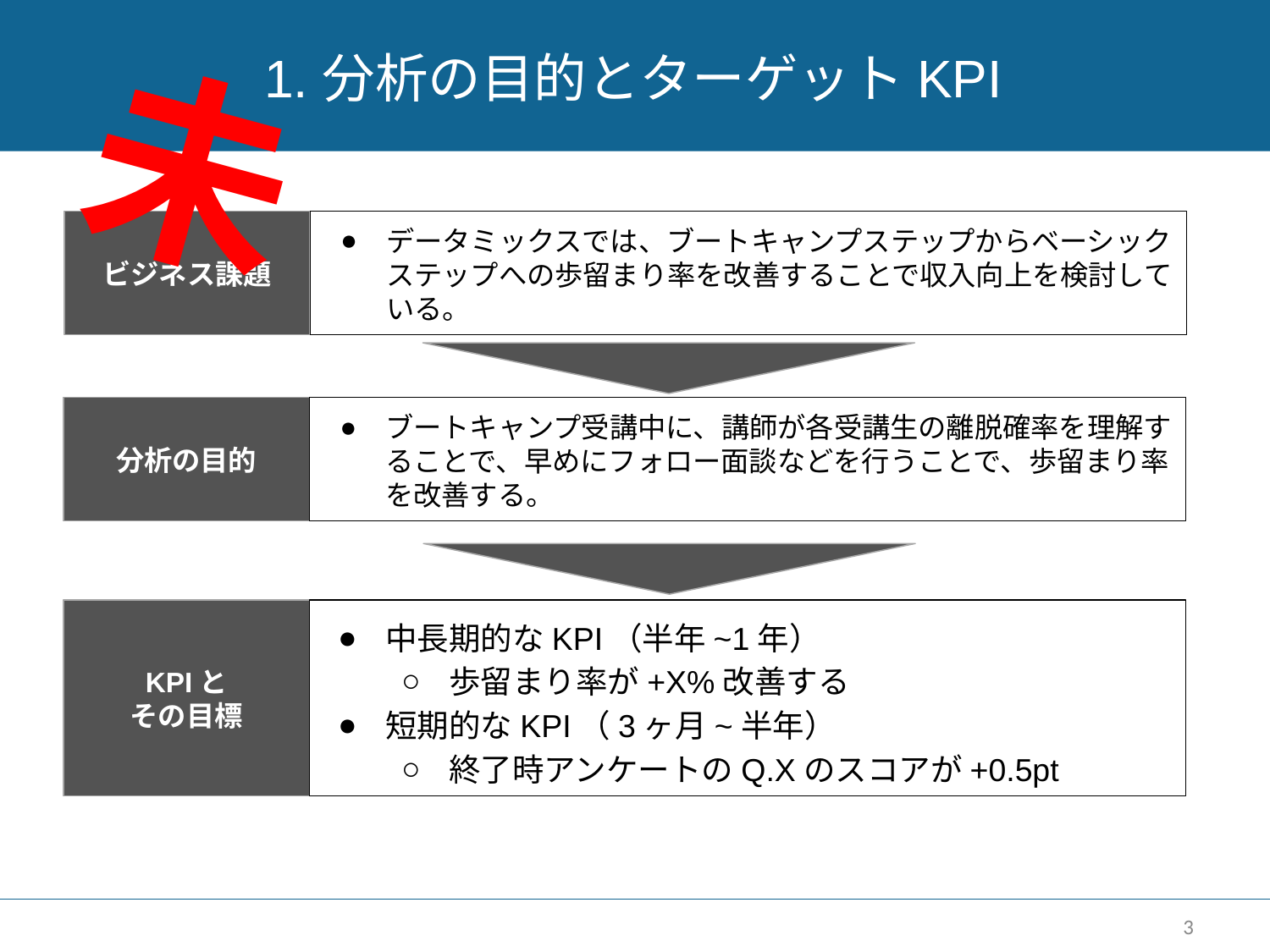

# 分析の目的とターゲットKPI
未
ビジネス課題
データミックスでは、ブートキャンプステップからベーシックステップへの歩留まり率を改善することで収入向上を検討している。

分析の目的
ブートキャンプ受講中に、講師が各受講生の離脱確率を理解することで、早めにフォロー面談などを行うことで、歩留まり率を改善する。

KPIと
その目標
中長期的なKPI（半年~1年）
歩留まり率が+X%改善する
短期的なKPI（3ヶ月~半年）
終了時アンケートのQ.Xのスコアが+0.5pt

3